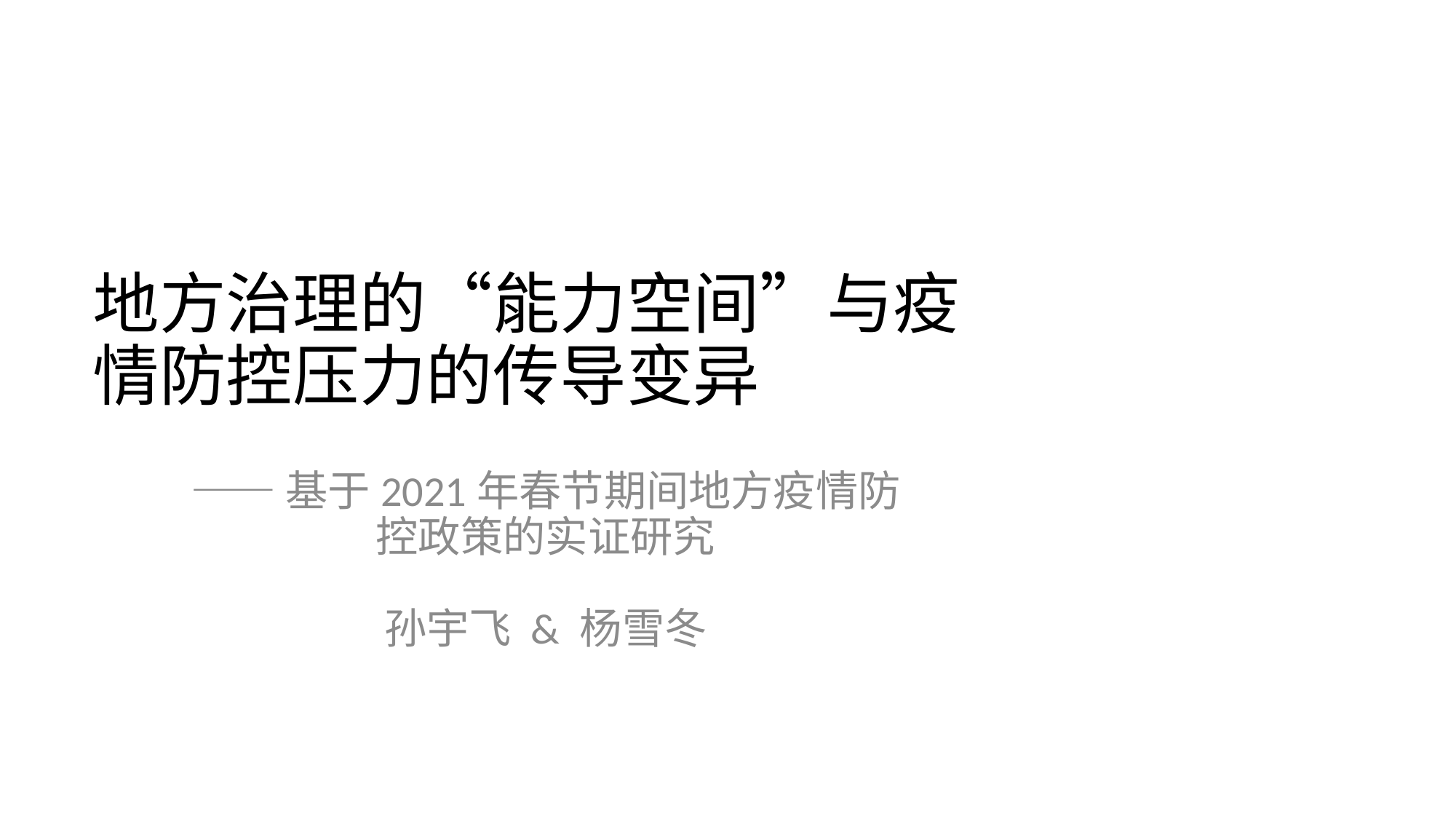

2022-04-02
# 地方治理的“能力空间”与疫情防控压力的传导变异
——基于2021年春节期间地方疫情防控政策的实证研究
孙宇飞 & 杨雪冬